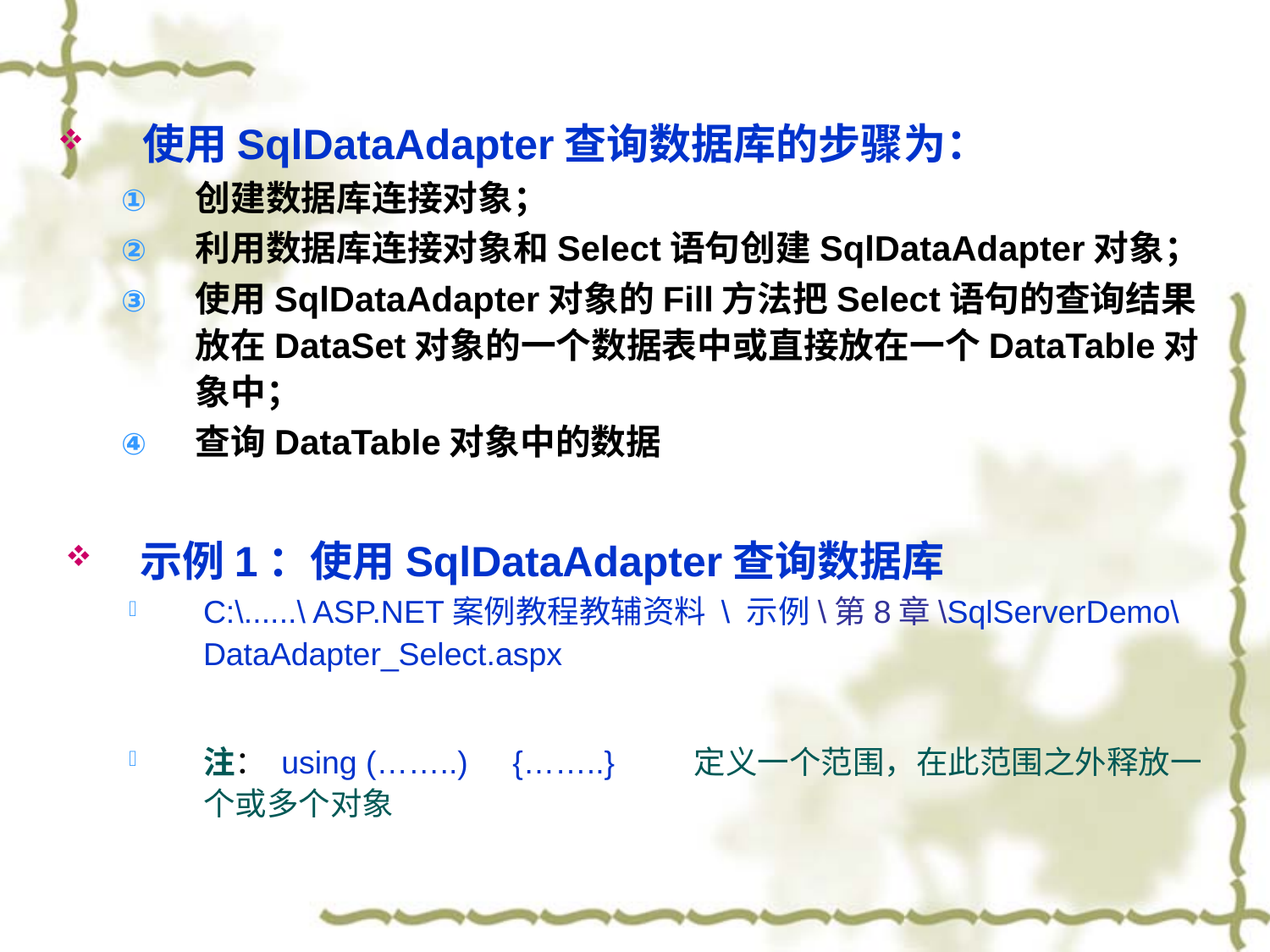

使用SqlDataAdapter查询数据库的步骤为：
创建数据库连接对象；
利用数据库连接对象和Select语句创建SqlDataAdapter对象；
使用SqlDataAdapter对象的Fill方法把Select语句的查询结果放在DataSet对象的一个数据表中或直接放在一个DataTable对象中；
查询DataTable对象中的数据

示例1：使用SqlDataAdapter查询数据库
C:\......\ ASP.NET案例教程教辅资料 \ 示例\第8章\SqlServerDemo\DataAdapter_Select.aspx

注： using (……..)     {……..}        定义一个范围，在此范围之外释放一个或多个对象